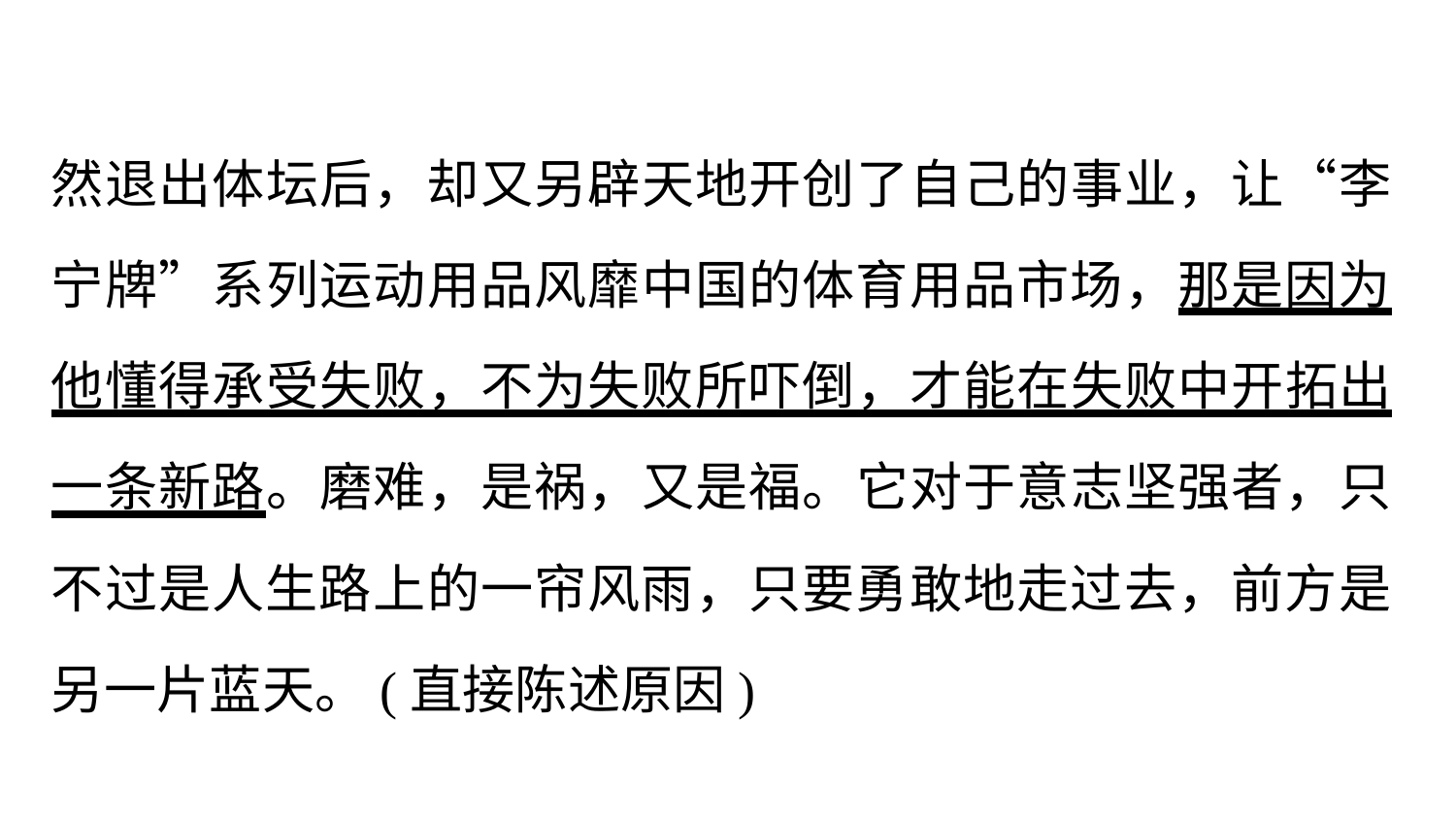

然退出体坛后，却又另辟天地开创了自己的事业，让“李宁牌”系列运动用品风靡中国的体育用品市场，那是因为他懂得承受失败，不为失败所吓倒，才能在失败中开拓出一条新路。磨难，是祸，又是福。它对于意志坚强者，只不过是人生路上的一帘风雨，只要勇敢地走过去，前方是另一片蓝天。(直接陈述原因)